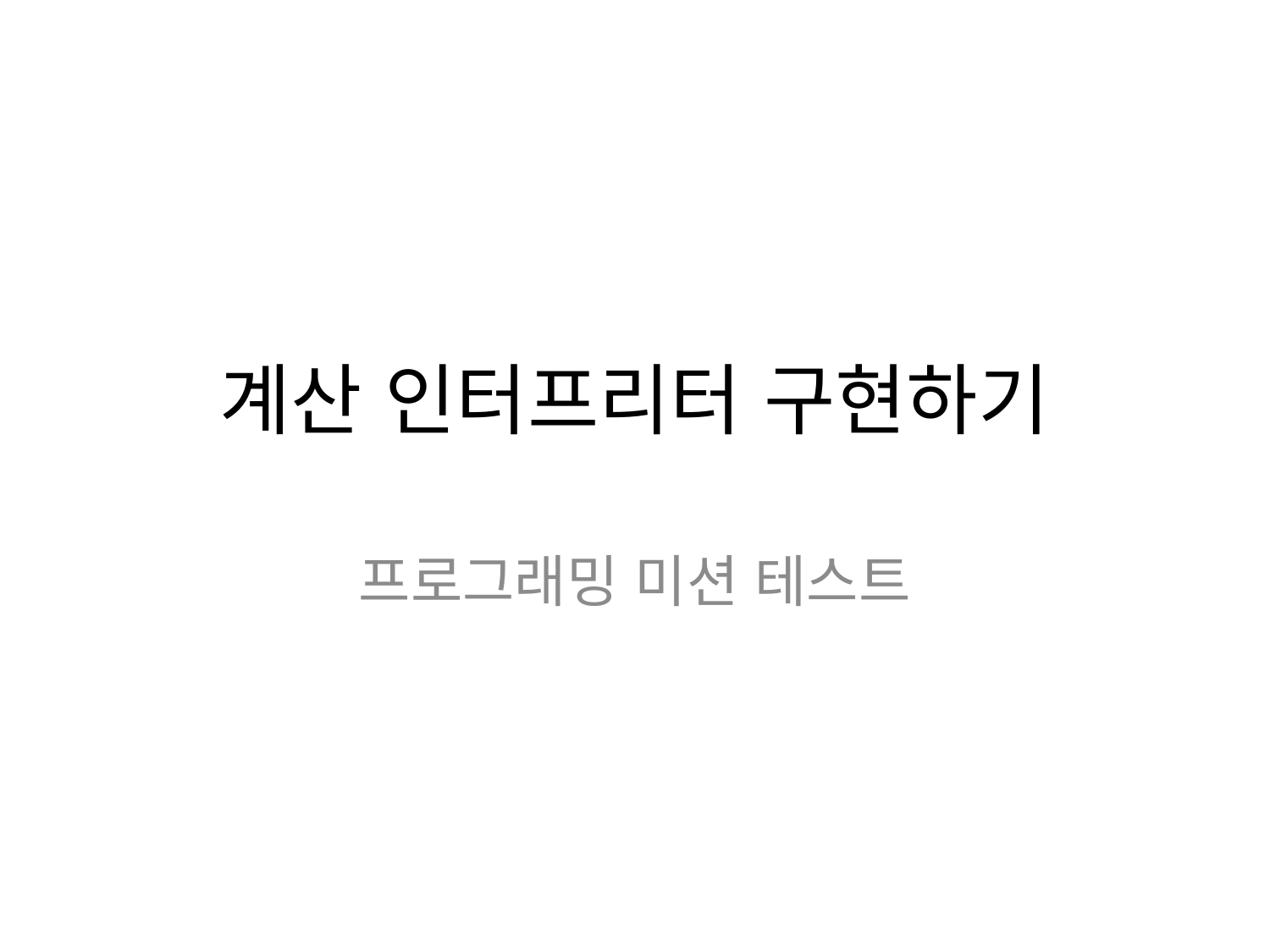

# 계산 인터프리터 구현하기
프로그래밍 미션 테스트